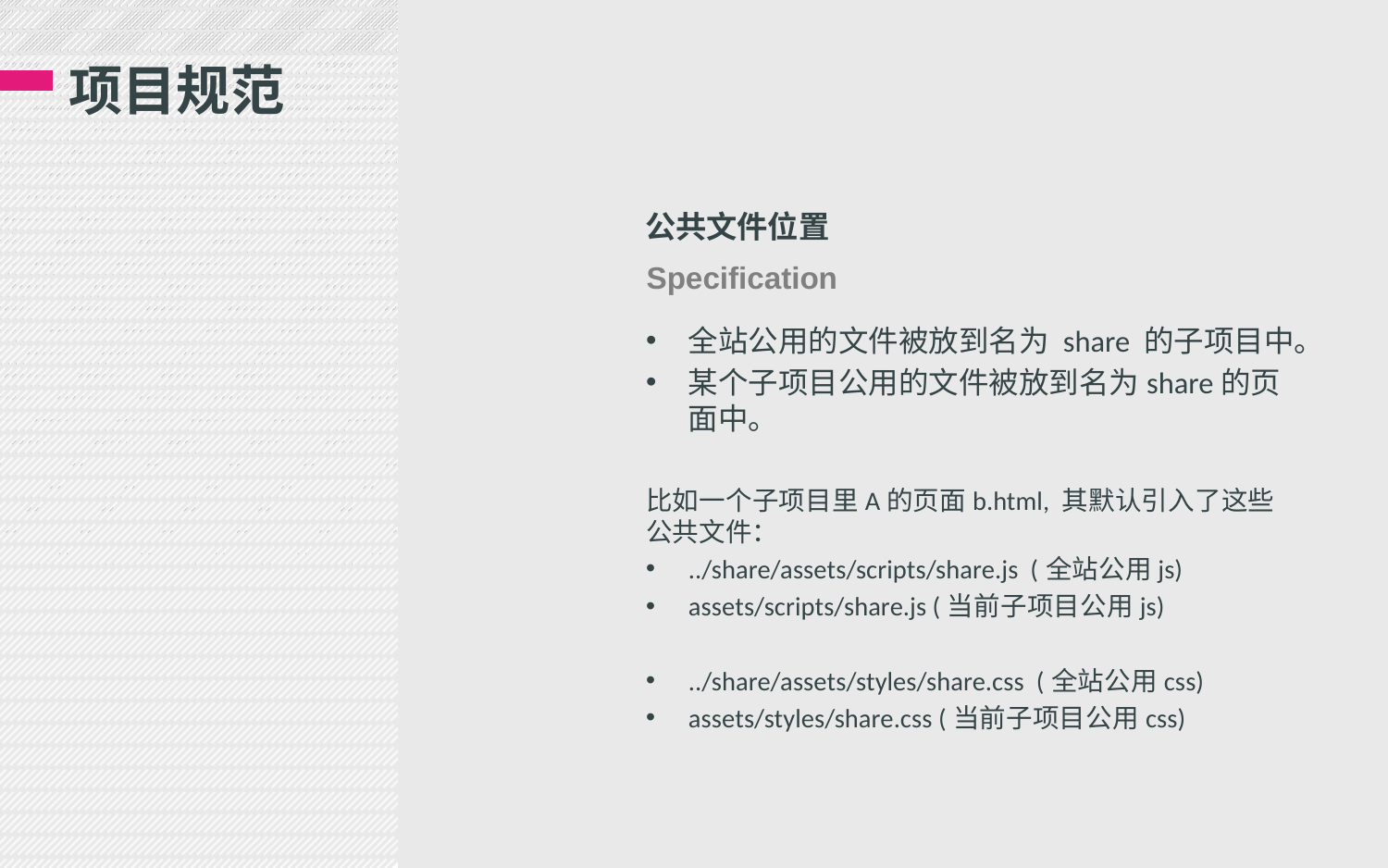

# 项目规范
公共文件位置
Specification

全站公用的文件被放到名为 share 的子项目中。
某个子项目公用的文件被放到名为share的页面中。

比如一个子项目里A的页面b.html, 其默认引入了这些公共文件：
../share/assets/scripts/share.js  (全站公用js)
assets/scripts/share.js (当前子项目公用js)

../share/assets/styles/share.css  (全站公用css)
assets/styles/share.css (当前子项目公用css)